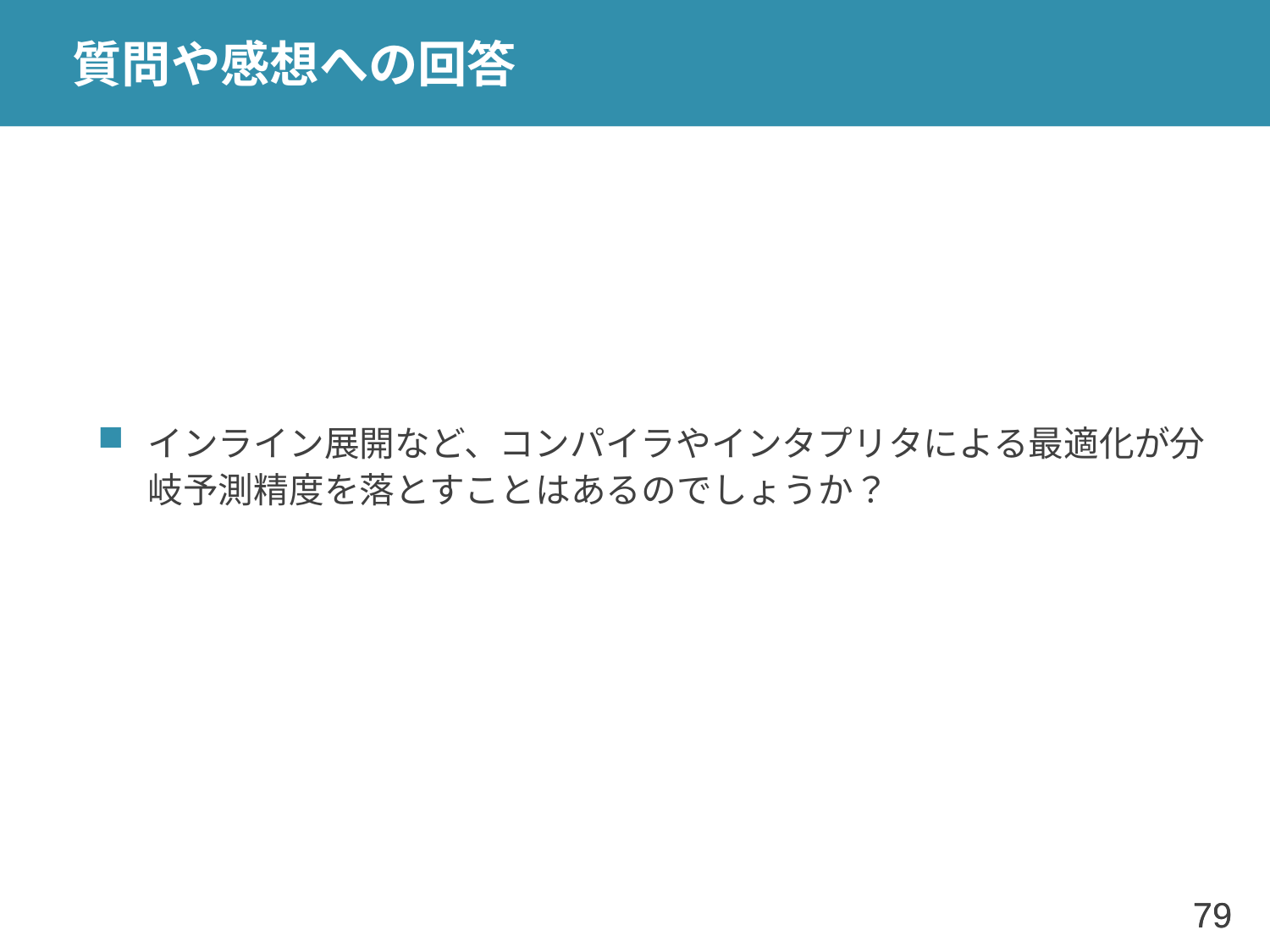

# 質問や感想への回答
インライン展開など、コンパイラやインタプリタによる最適化が分岐予測精度を落とすことはあるのでしょうか？